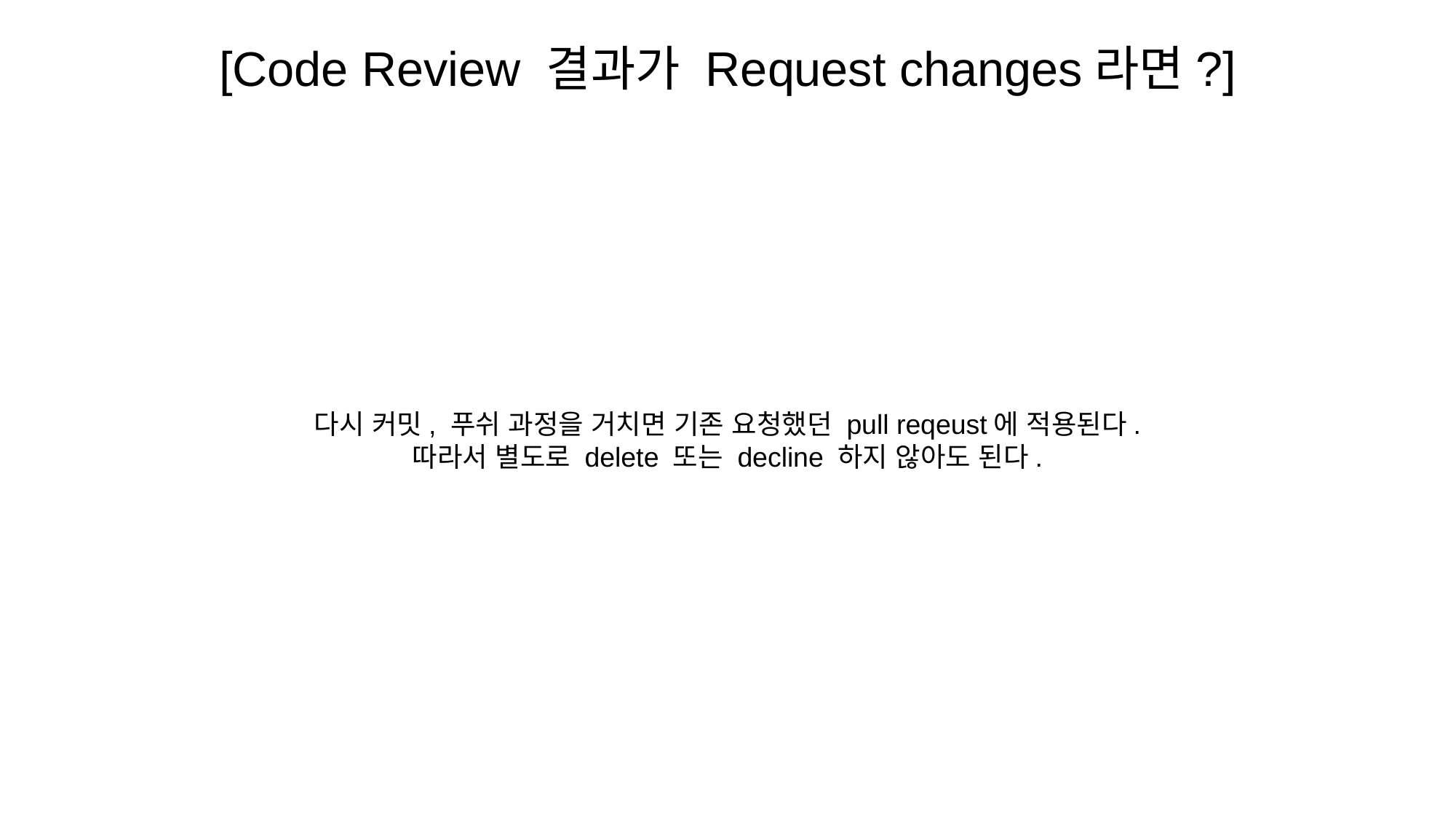

[Code Review 결과가 Request changes라면?]
다시 커밋, 푸쉬 과정을 거치면 기존 요청했던 pull reqeust에 적용된다.
따라서 별도로 delete 또는 decline 하지 않아도 된다.